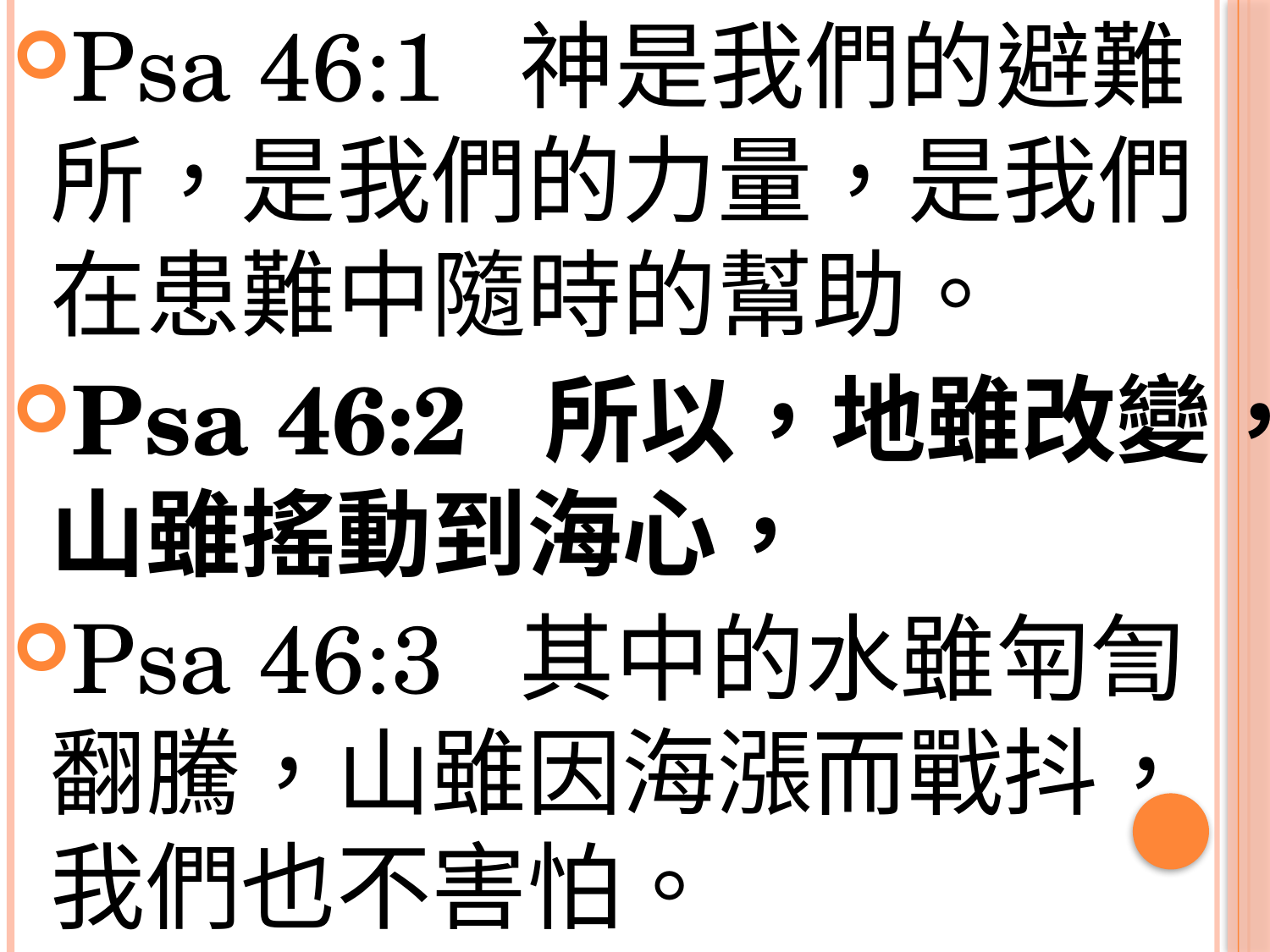

Psa 46:1  神是我們的避難所，是我們的力量，是我們在患難中隨時的幫助。
Psa 46:2  所以，地雖改變，山雖搖動到海心，
Psa 46:3  其中的水雖匉訇翻騰，山雖因海漲而戰抖，我們也不害怕。